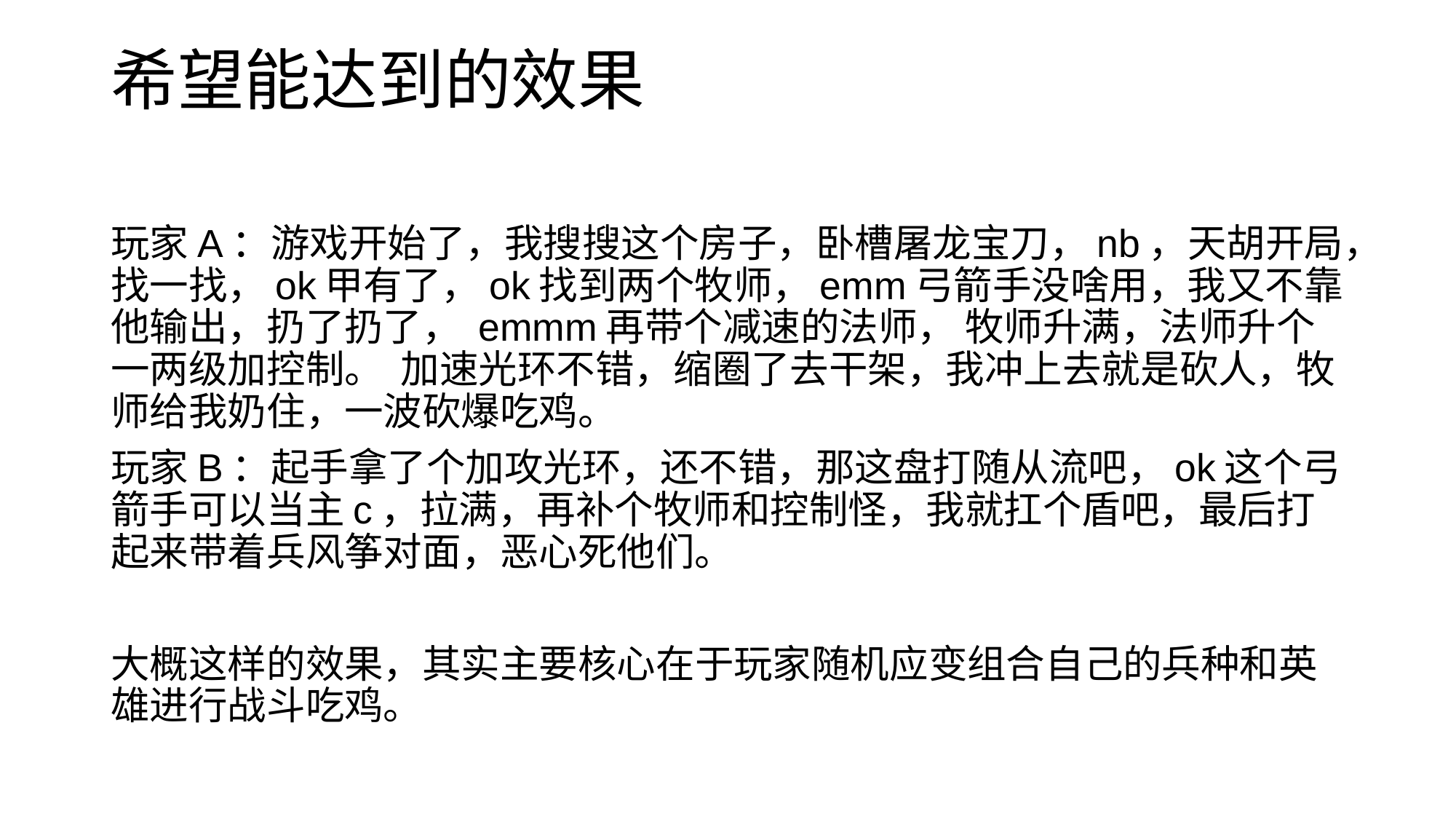

# 希望能达到的效果
玩家A：游戏开始了，我搜搜这个房子，卧槽屠龙宝刀，nb，天胡开局，找一找，ok甲有了，ok找到两个牧师，emm弓箭手没啥用，我又不靠他输出，扔了扔了， emmm再带个减速的法师， 牧师升满，法师升个一两级加控制。  加速光环不错，缩圈了去干架，我冲上去就是砍人，牧师给我奶住，一波砍爆吃鸡。
玩家B：起手拿了个加攻光环，还不错，那这盘打随从流吧，ok这个弓箭手可以当主c，拉满，再补个牧师和控制怪，我就扛个盾吧，最后打起来带着兵风筝对面，恶心死他们。

大概这样的效果，其实主要核心在于玩家随机应变组合自己的兵种和英雄进行战斗吃鸡。